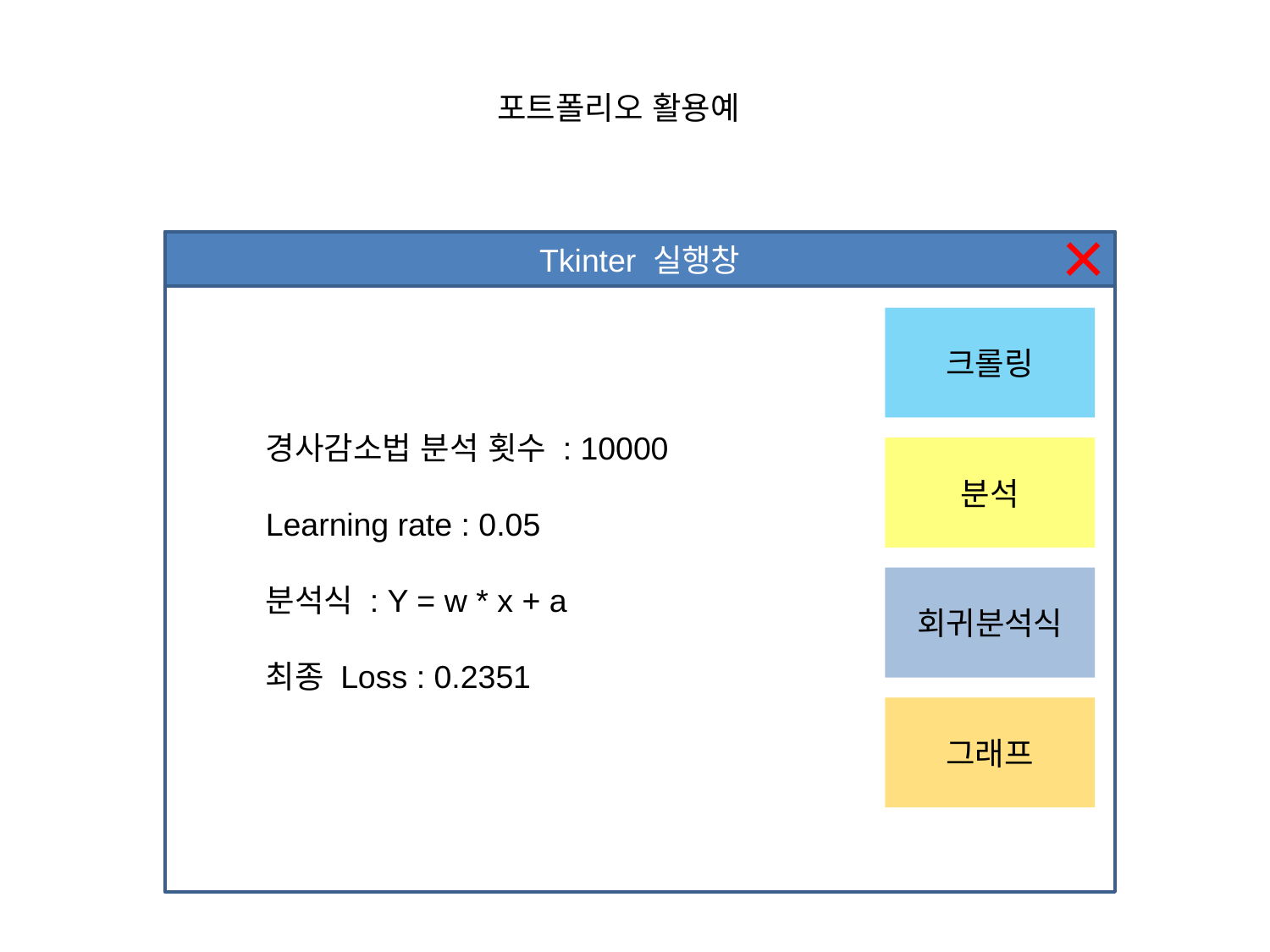

포트폴리오 활용예

Tkinter 실행창
크롤링

경사감소법 분석 횟수 : 10000

Learning rate : 0.05

분석식 : Y = w * x + a

최종 Loss : 0.2351

분석
회귀분석식
그래프